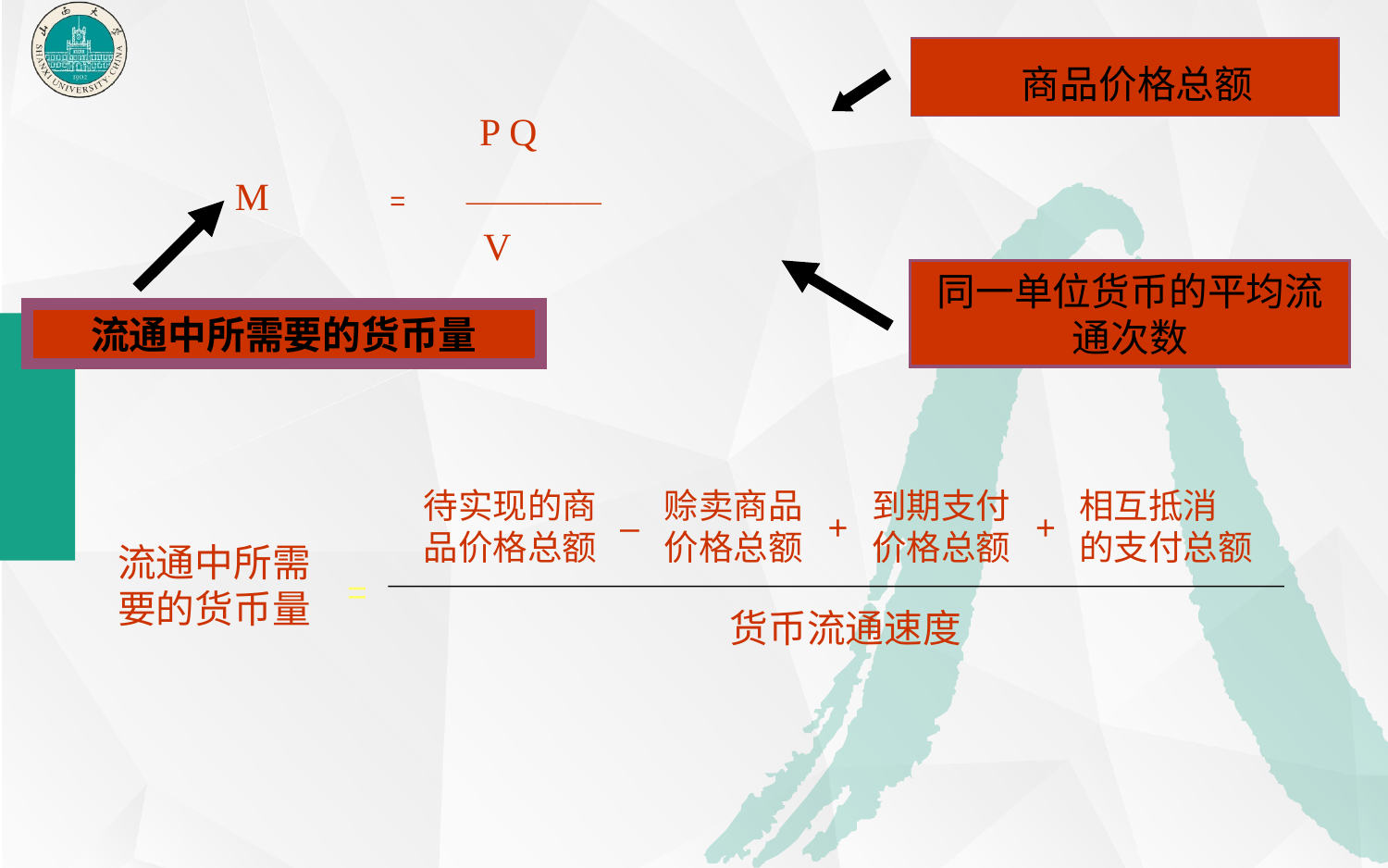

商品价格总额

                                   P Q
                                 M         =         —————
                                                                      V

同一单位货币的平均流通次数
流通中所需要的货币量

待实现的商
品价格总额
赊卖商品
价格总额
到期支付
价格总额
相互抵消
的支付总额
–
+
+

货币流通速度
流通中所需
要的货币量
=